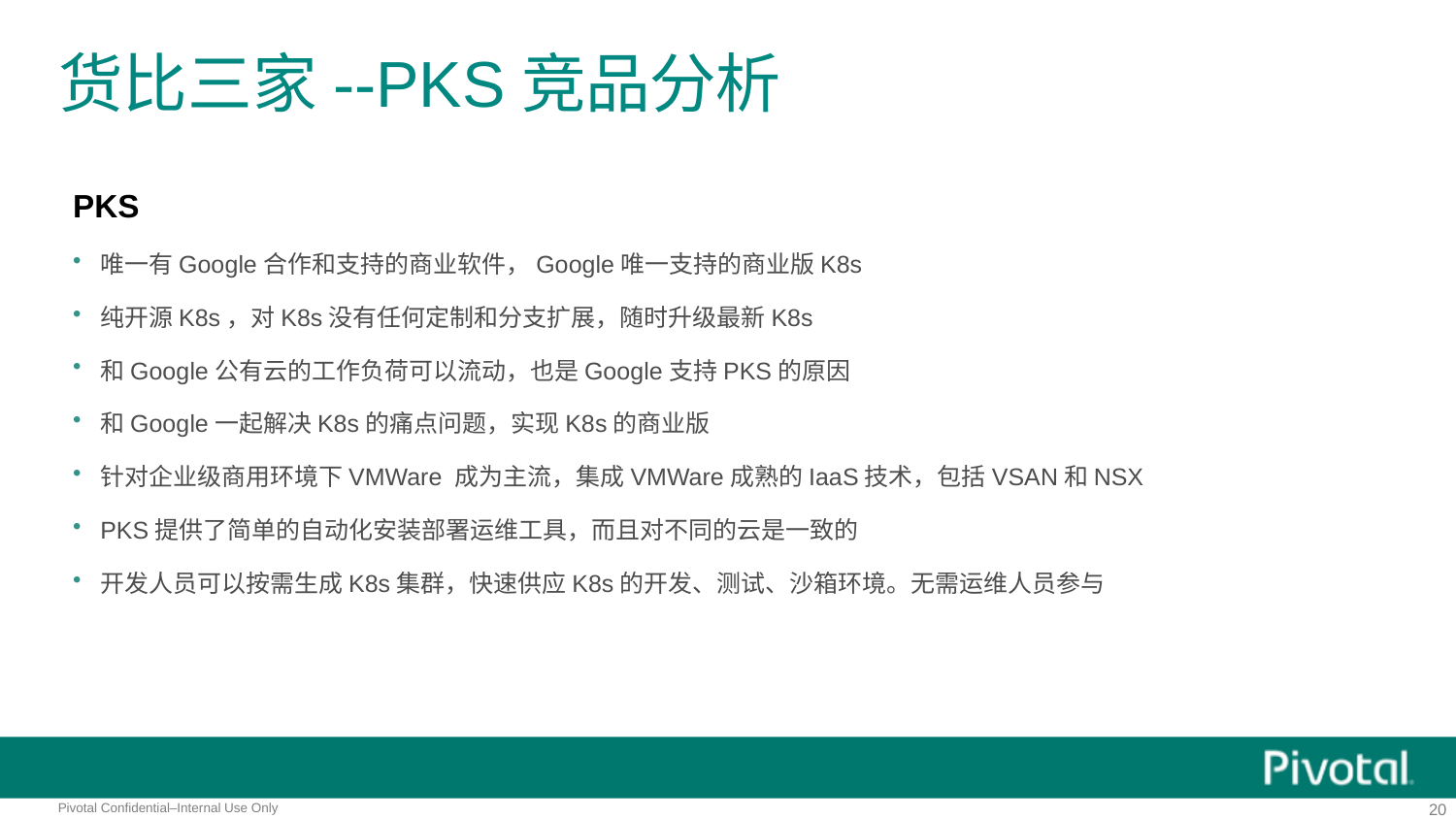

# 货比三家--PKS竞品分析
PKS
唯一有Google合作和支持的商业软件，Google唯一支持的商业版K8s
纯开源K8s，对K8s没有任何定制和分支扩展，随时升级最新K8s
和Google公有云的工作负荷可以流动，也是Google支持PKS的原因
和Google一起解决K8s的痛点问题，实现K8s的商业版
针对企业级商用环境下VMWare 成为主流，集成VMWare成熟的IaaS技术，包括VSAN和NSX
PKS提供了简单的自动化安装部署运维工具，而且对不同的云是一致的
开发人员可以按需生成K8s集群，快速供应K8s的开发、测试、沙箱环境。无需运维人员参与